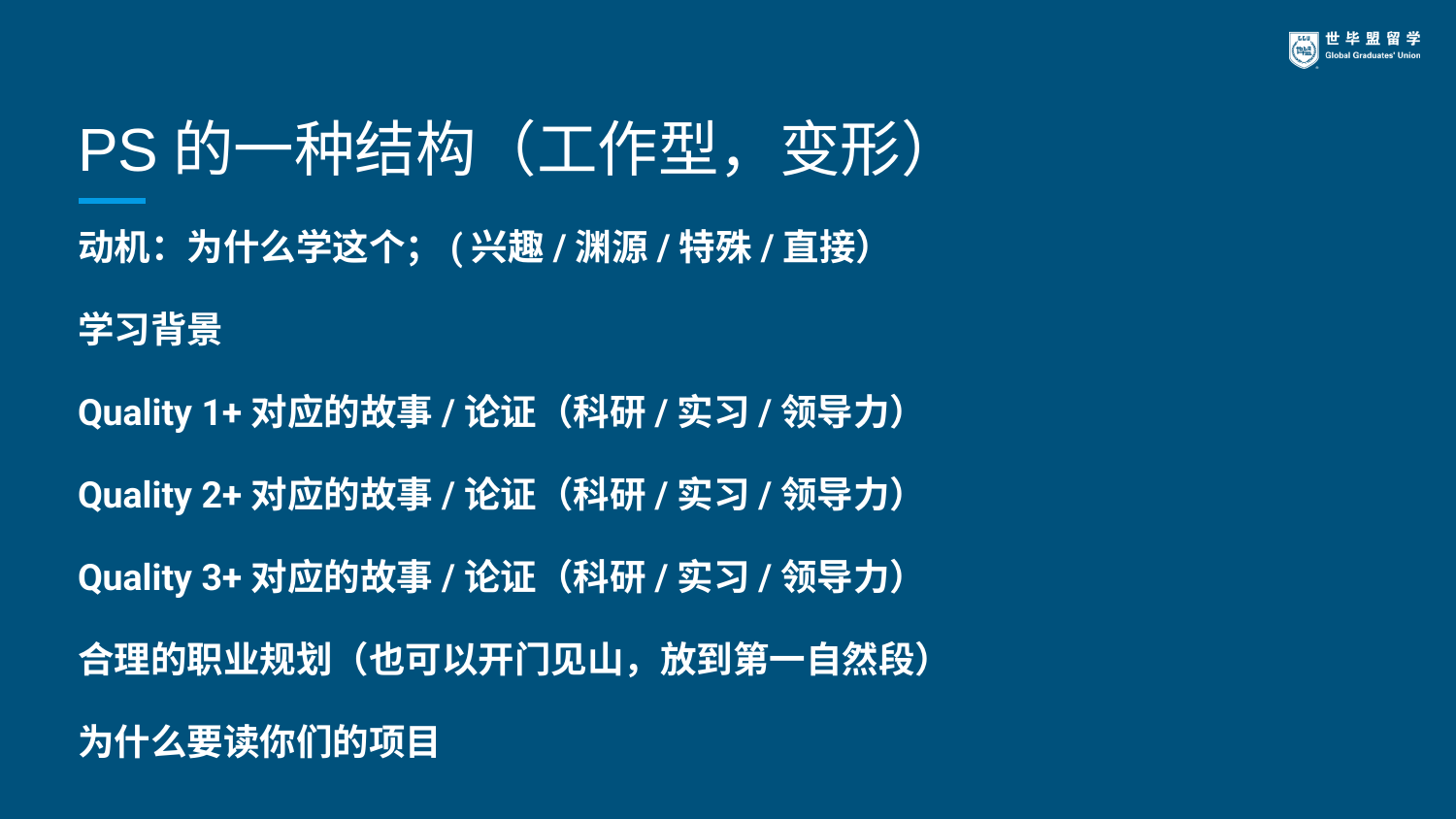

# PS的一种结构（工作型，变形）
动机：为什么学这个；(兴趣/渊源/特殊/直接）
学习背景
Quality 1+对应的故事/论证（科研/实习/领导力）
Quality 2+对应的故事/论证（科研/实习/领导力）
Quality 3+对应的故事/论证（科研/实习/领导力）
合理的职业规划（也可以开门见山，放到第一自然段）
为什么要读你们的项目